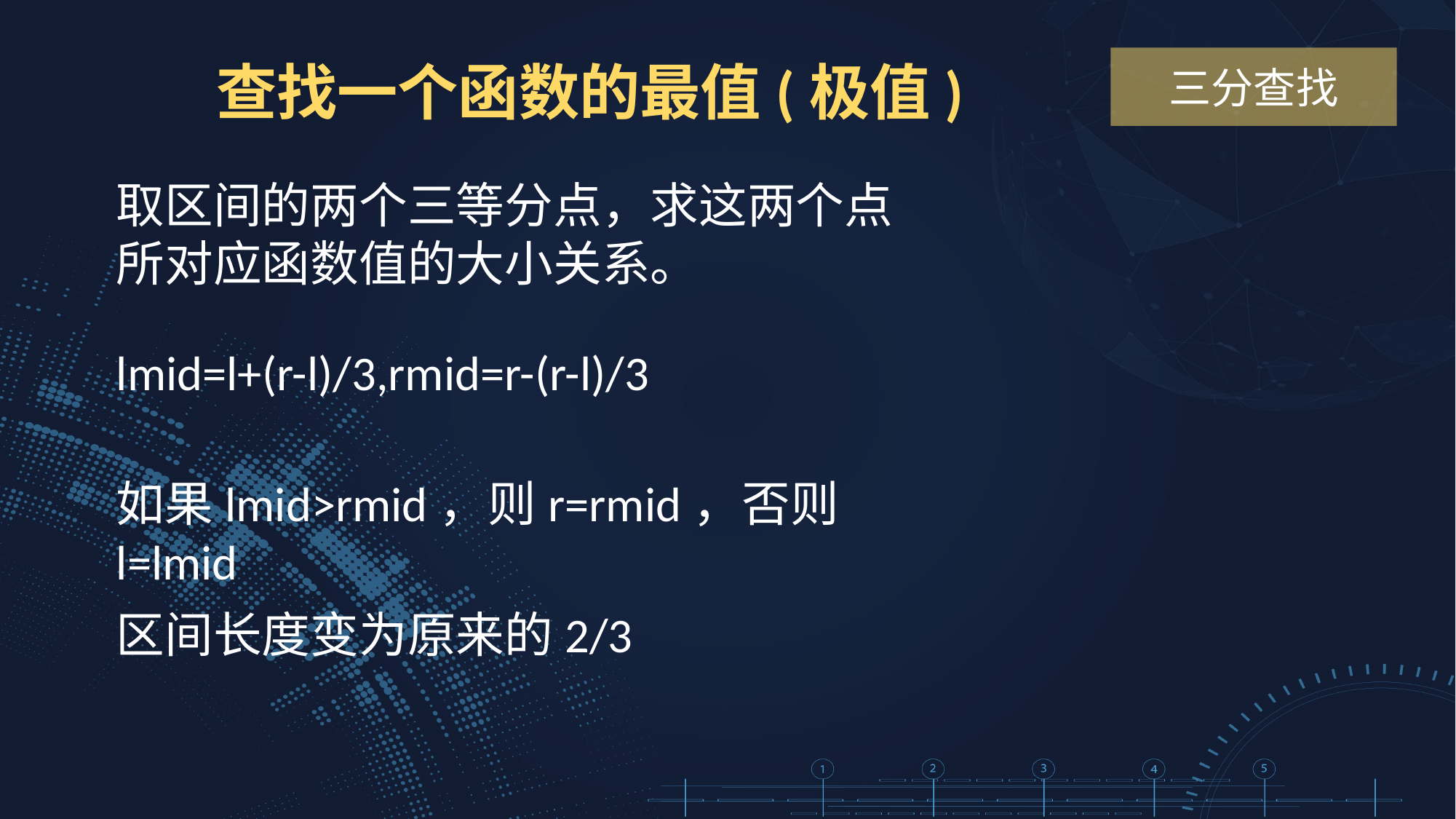

三分查找
查找一个函数的最值(极值)
取区间的两个三等分点，求这两个点所对应函数值的大小关系。
lmid=l+(r-l)/3,rmid=r-(r-l)/3
如果lmid>rmid，则r=rmid，否则l=lmid
区间长度变为原来的2/3